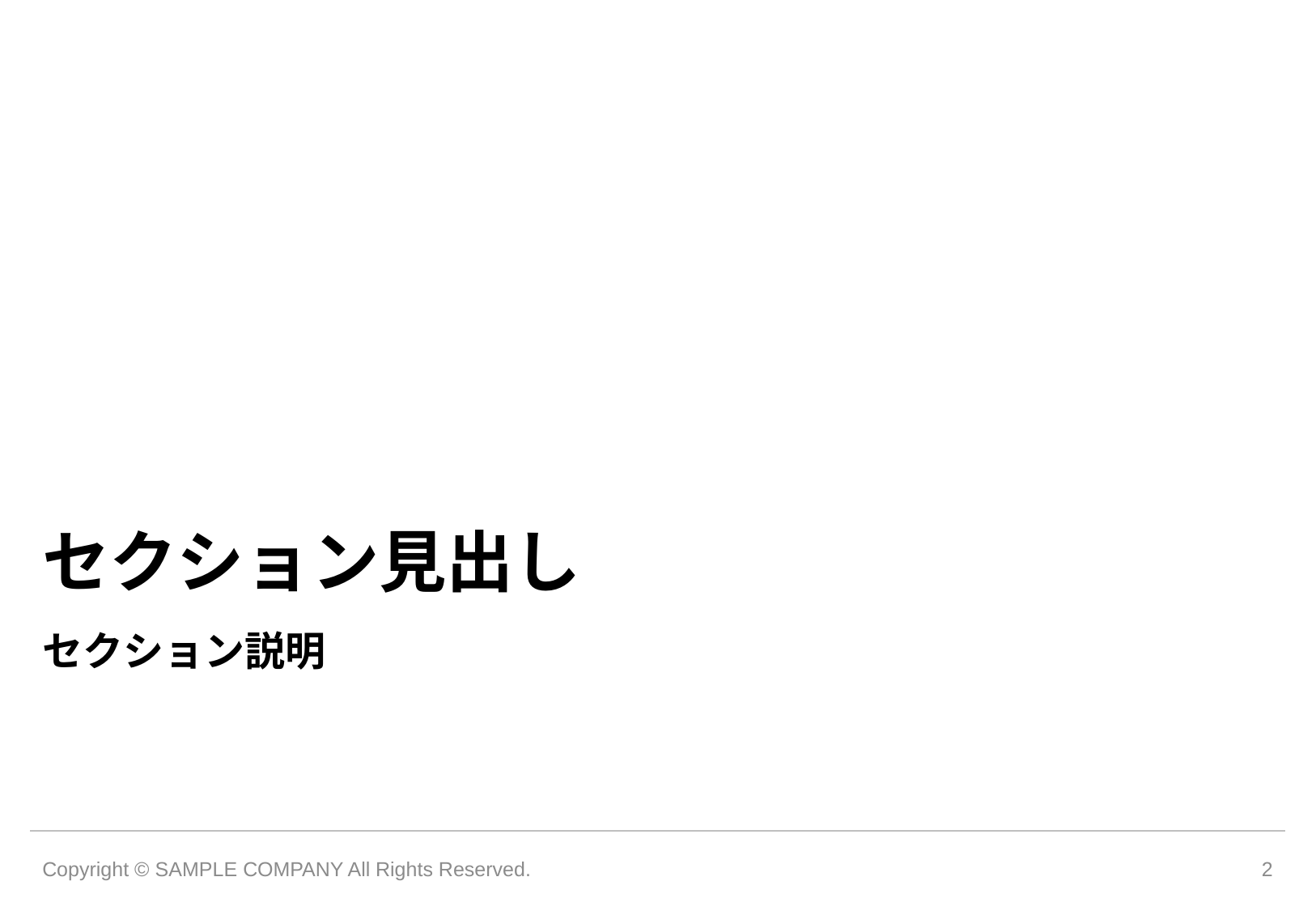

# セクション見出し
セクション説明
Copyright © SAMPLE COMPANY All Rights Reserved.
2